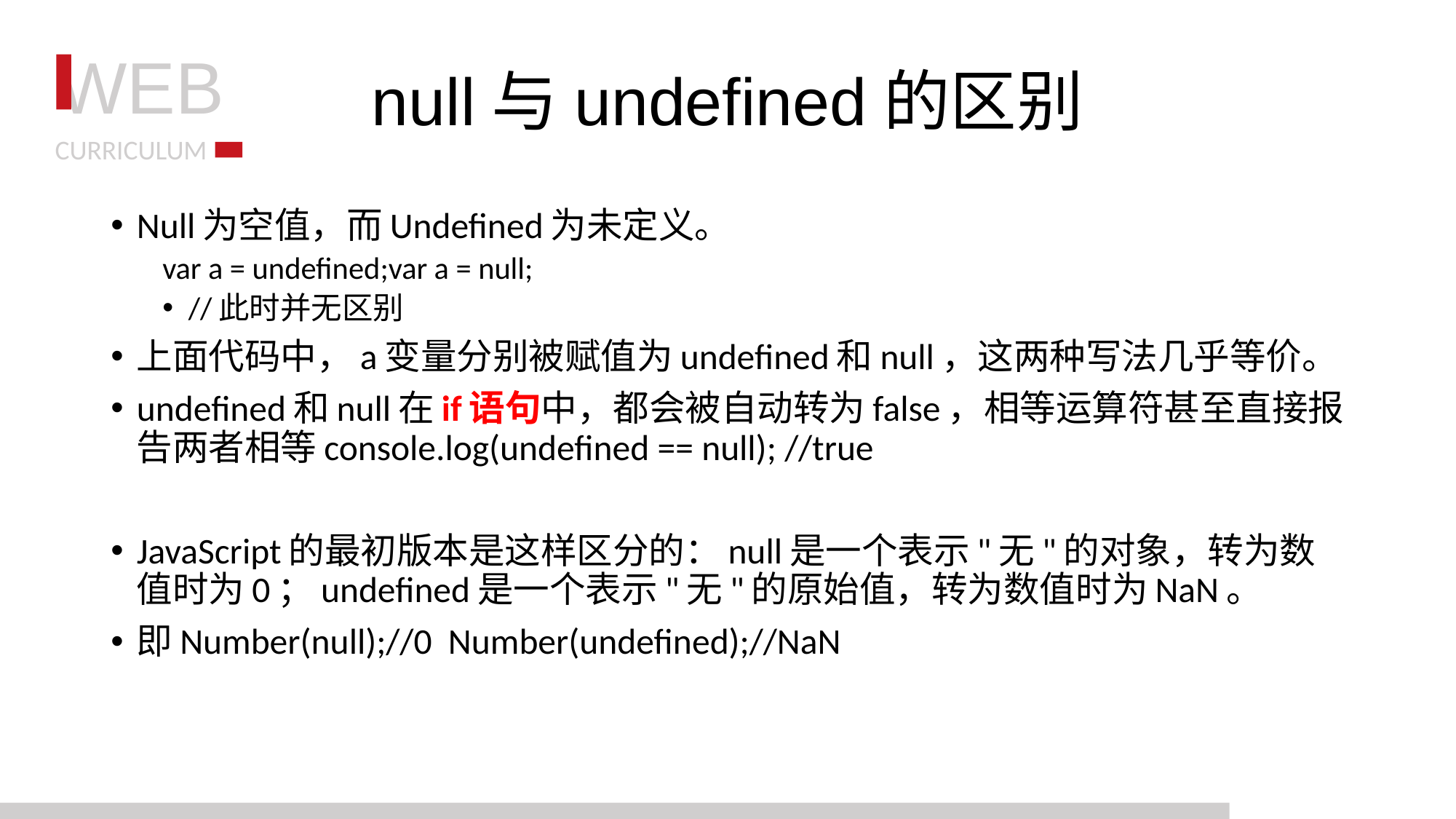

# null与undefined的区别
Null为空值，而Undefined为未定义。
var a = undefined;var a = null;
//此时并无区别
上面代码中，a变量分别被赋值为undefined和null，这两种写法几乎等价。
undefined和null在if语句中，都会被自动转为false，相等运算符甚至直接报告两者相等console.log(undefined == null); //true

JavaScript的最初版本是这样区分的：null是一个表示"无"的对象，转为数值时为0；undefined是一个表示"无"的原始值，转为数值时为NaN。
即Number(null);//0  Number(undefined);//NaN